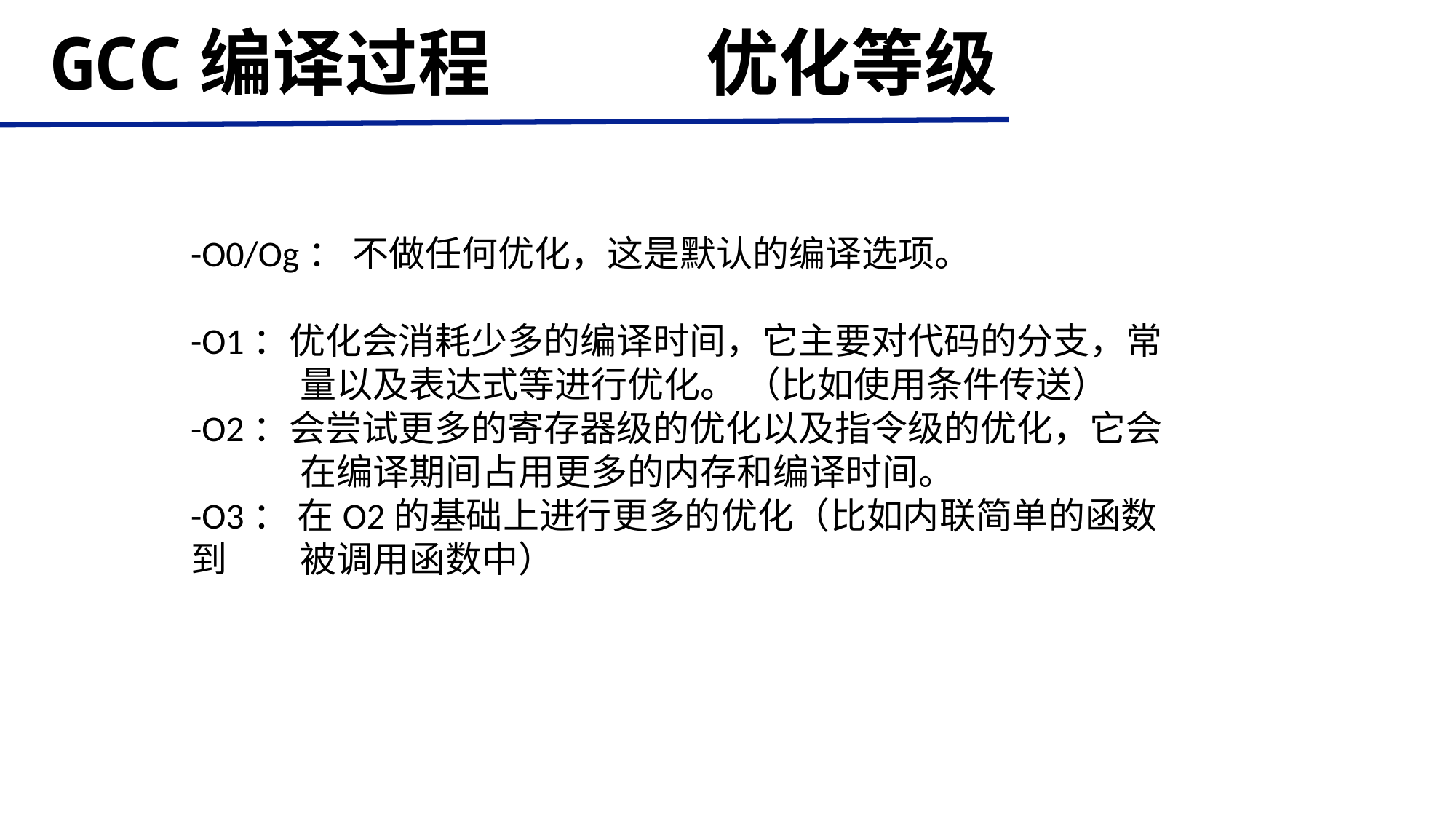

# GCC编译过程		优化等级
-O0/Og： 不做任何优化，这是默认的编译选项。

-O1：优化会消耗少多的编译时间，它主要对代码的分支，常	量以及表达式等进行优化。 （比如使用条件传送）
-O2：会尝试更多的寄存器级的优化以及指令级的优化，它会	在编译期间占用更多的内存和编译时间。
-O3： 在O2的基础上进行更多的优化（比如内联简单的函数到	被调用函数中）